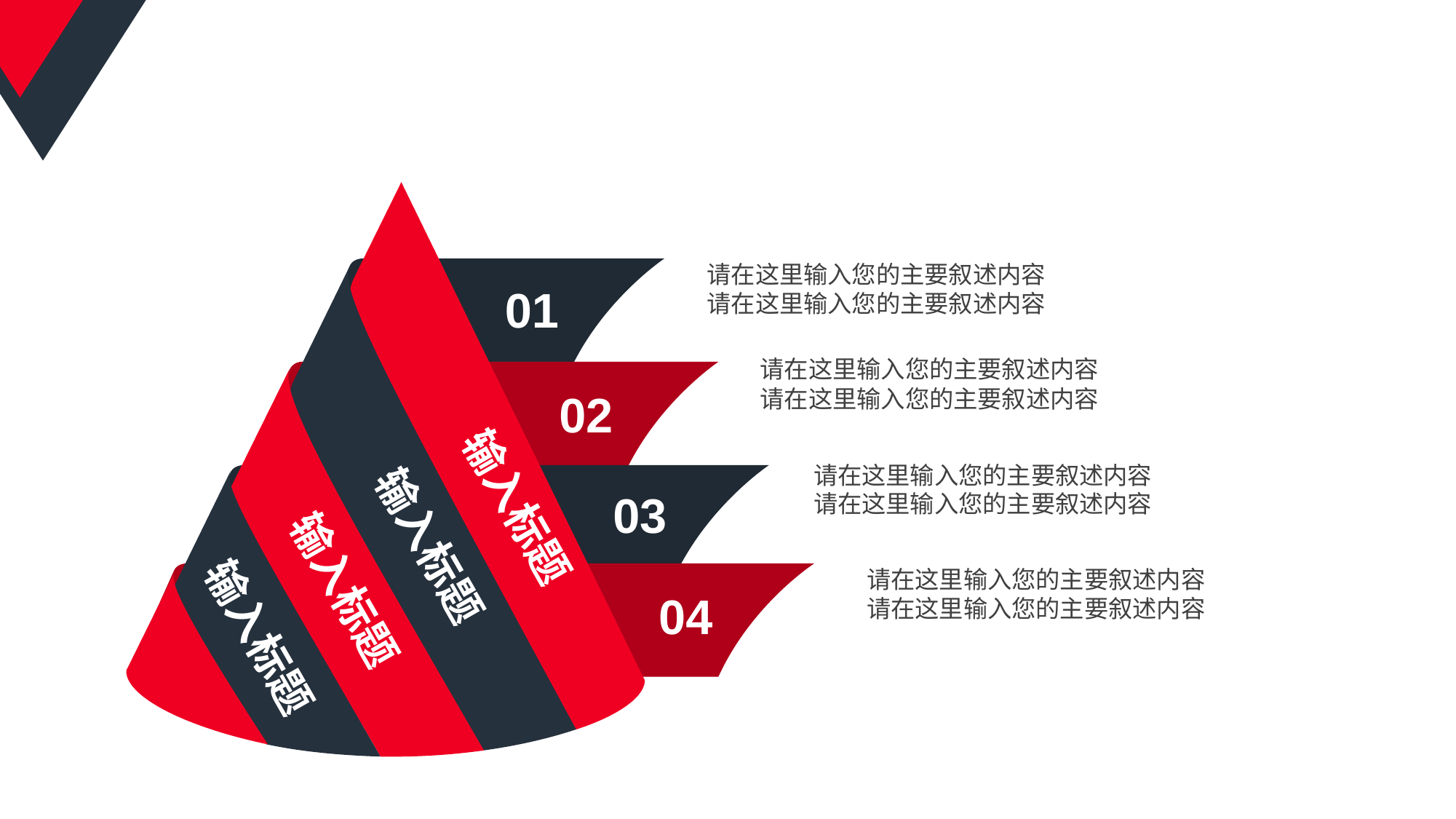

#

请在这里输入您的主要叙述内容
请在这里输入您的主要叙述内容

01
请在这里输入您的主要叙述内容
请在这里输入您的主要叙述内容

02
输入标题
输入标题
请在这里输入您的主要叙述内容
请在这里输入您的主要叙述内容

03
输入标题
输入标题
请在这里输入您的主要叙述内容
请在这里输入您的主要叙述内容

04